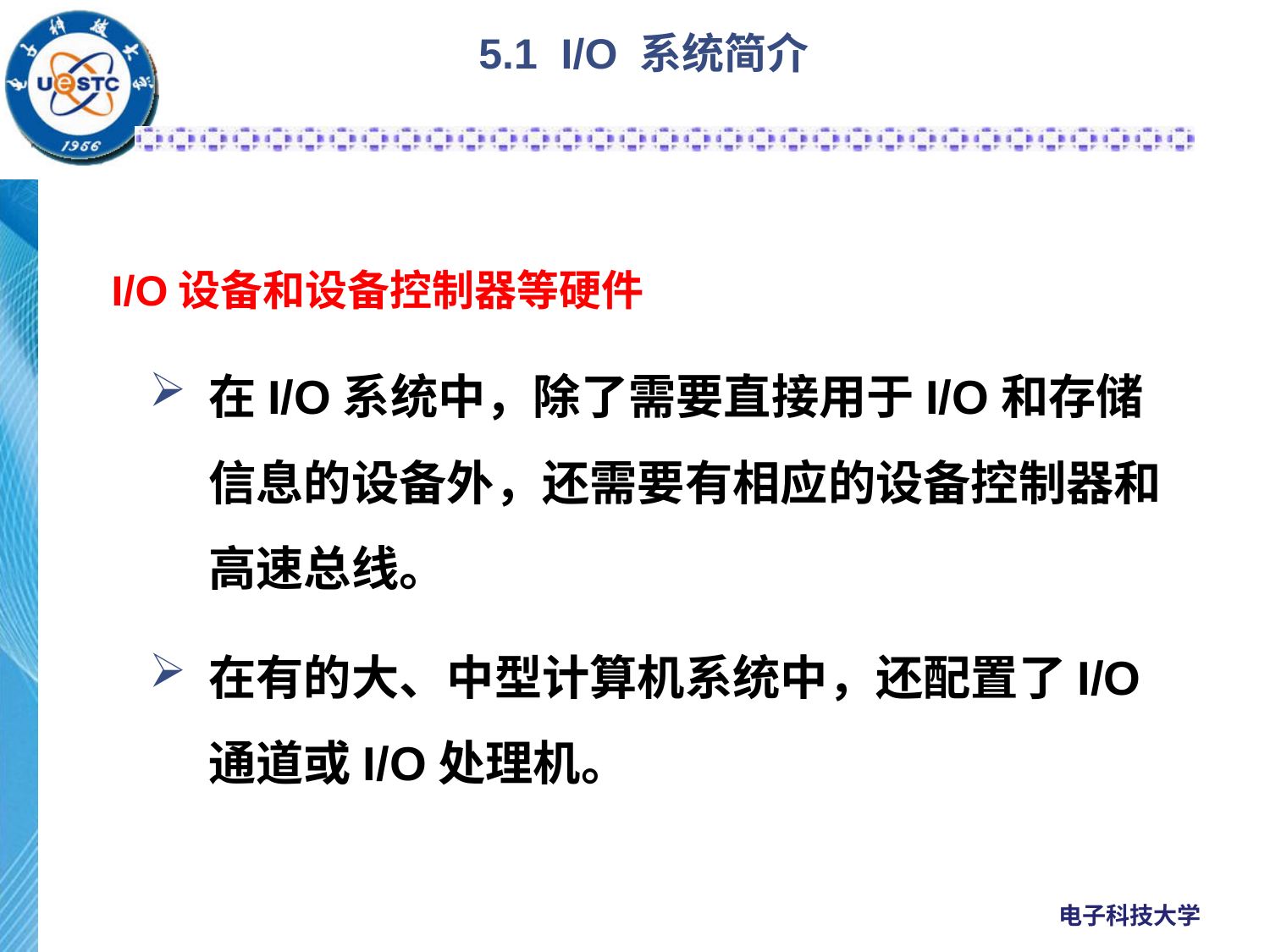

# 5.1  I/O 系统简介
I/O设备和设备控制器等硬件
在I/O系统中，除了需要直接用于I/O和存储信息的设备外，还需要有相应的设备控制器和高速总线。
在有的大、中型计算机系统中，还配置了I/O通道或I/O处理机。